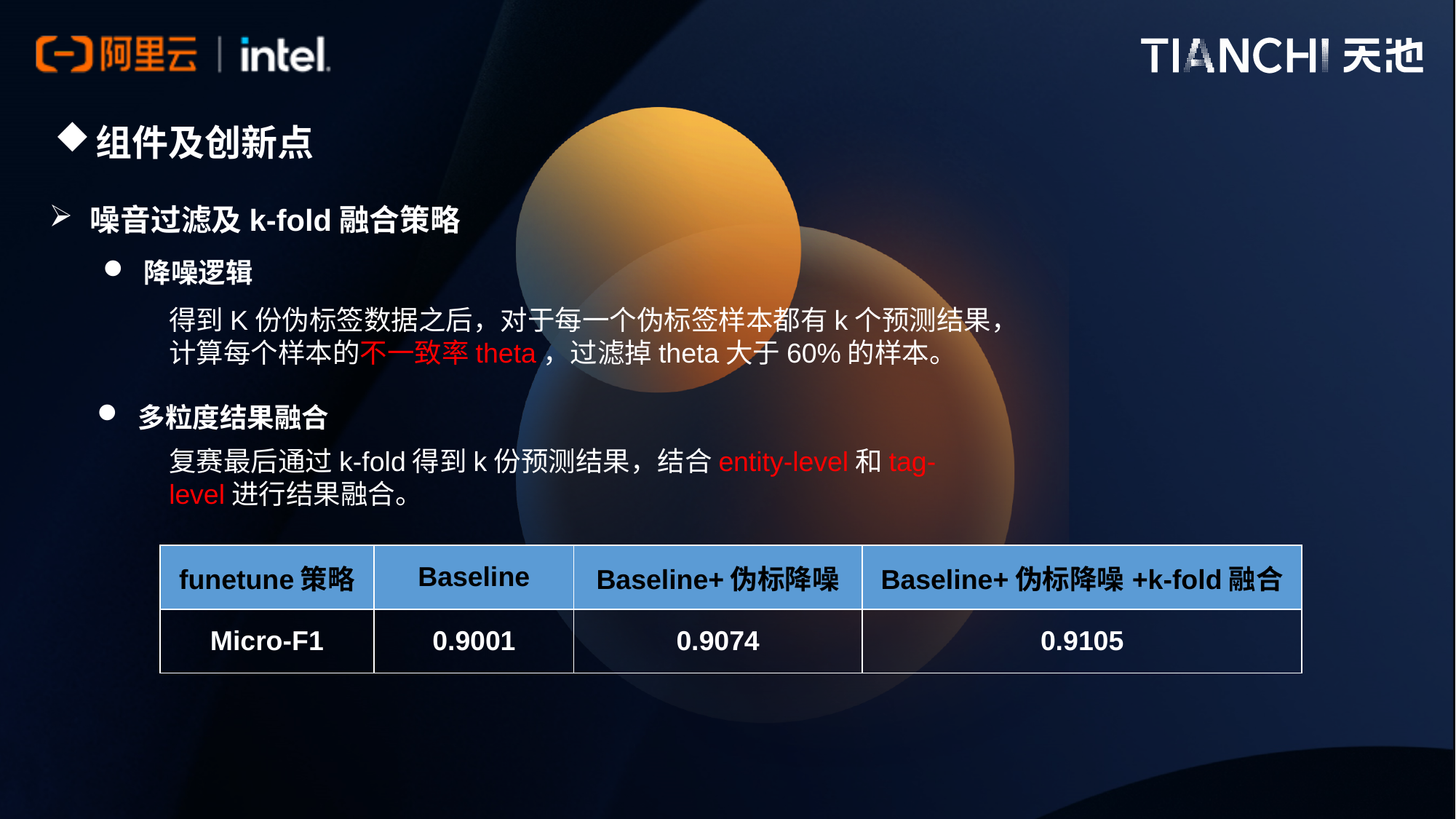

组件及创新点
噪音过滤及k-fold融合策略
降噪逻辑
得到K份伪标签数据之后，对于每一个伪标签样本都有k个预测结果，计算每个样本的不一致率theta，过滤掉theta大于60%的样本。
多粒度结果融合
复赛最后通过k-fold得到k份预测结果，结合entity-level和tag-level进行结果融合。
| funetune策略 | Baseline | Baseline+伪标降噪 | Baseline+伪标降噪+k-fold融合 |
| --- | --- | --- | --- |
| Micro-F1 | 0.9001 | 0.9074 | 0.9105 |